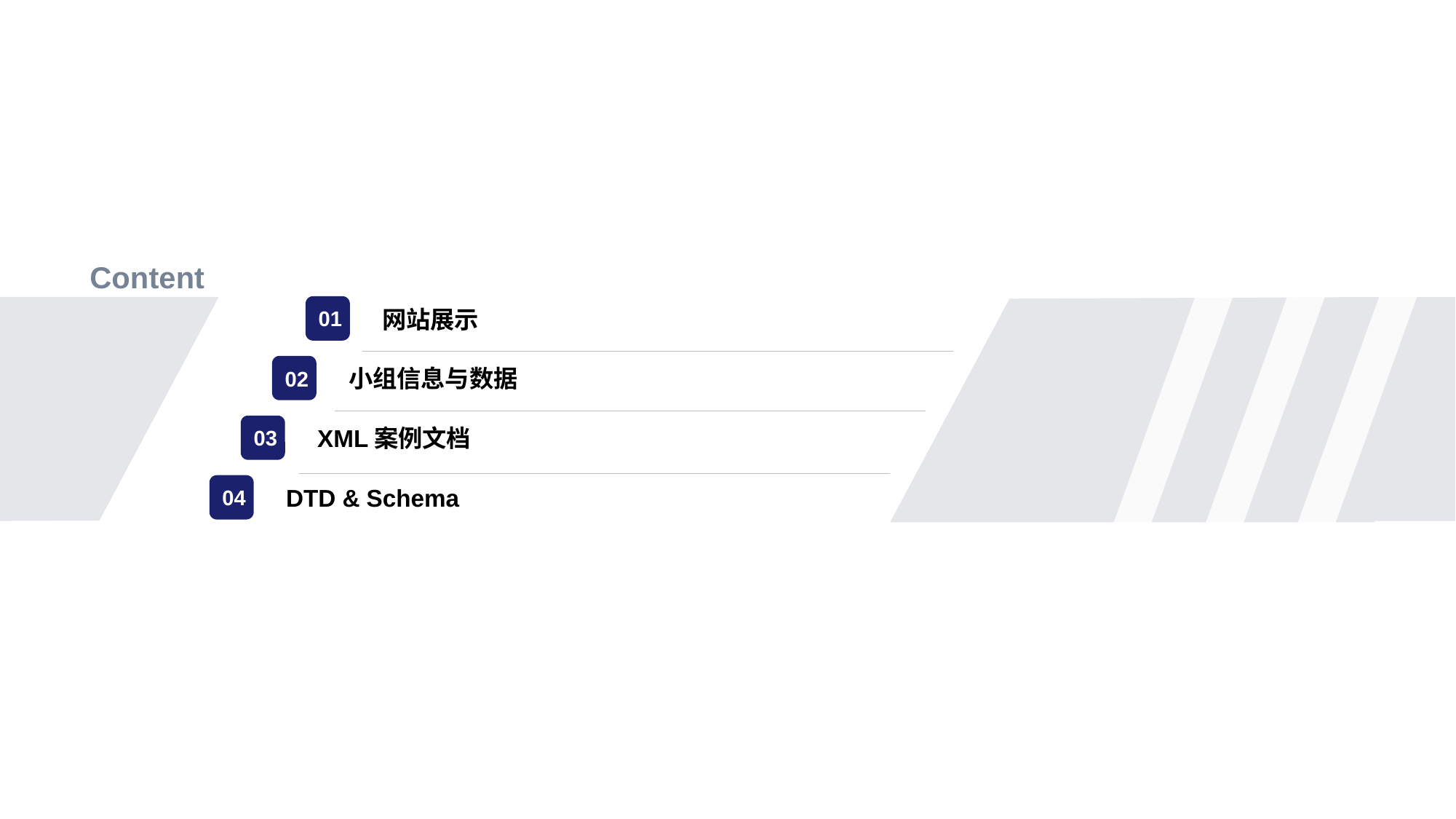

Content
网站展示

01

小组信息与数据
02
XML案例文档
03
DTD & Schema
04